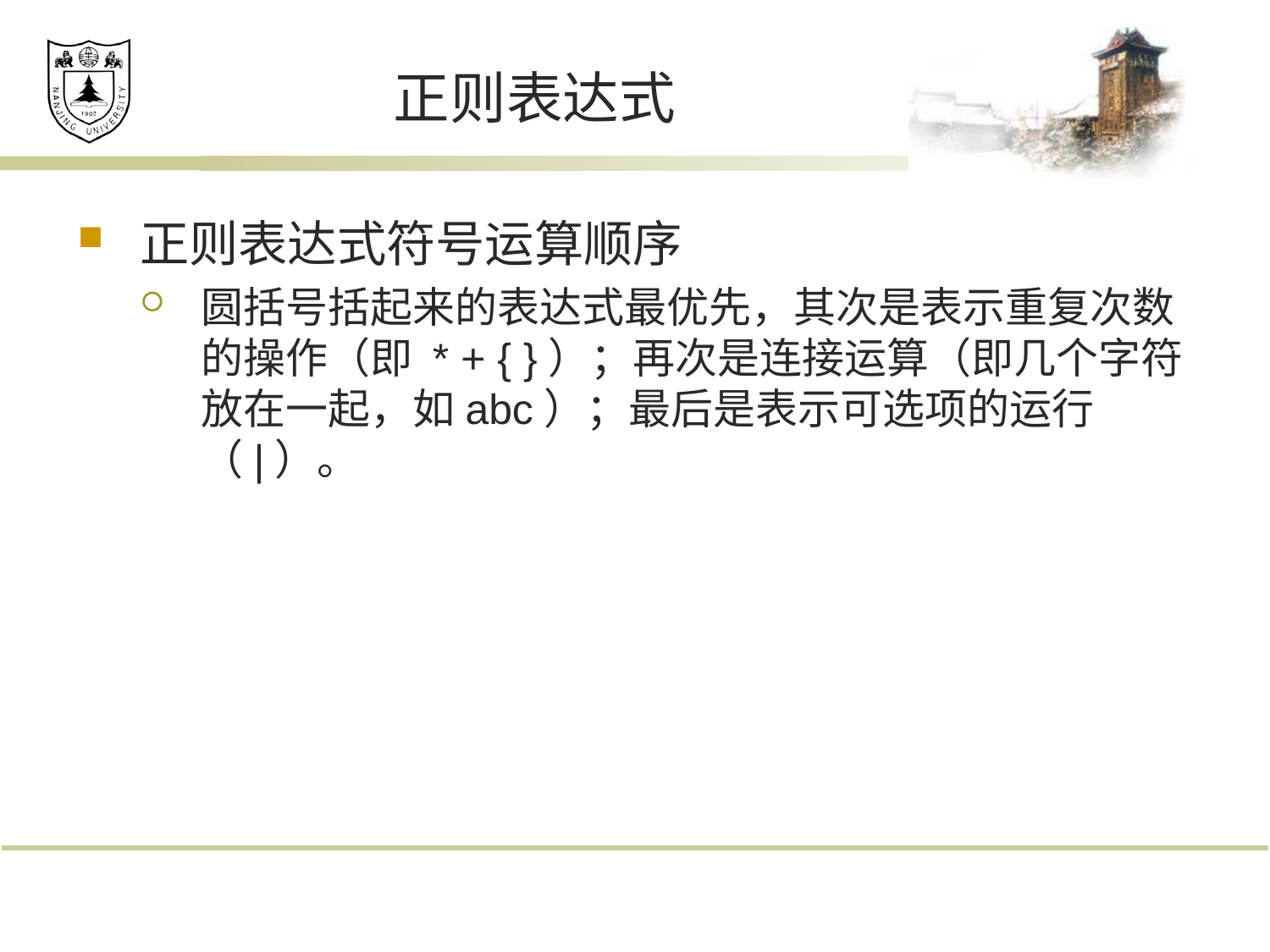

# 正则表达式
正则表达式符号运算顺序
圆括号括起来的表达式最优先，其次是表示重复次数的操作（即 * + { }）；再次是连接运算（即几个字符放在一起，如abc）；最后是表示可选项的运行（|）。